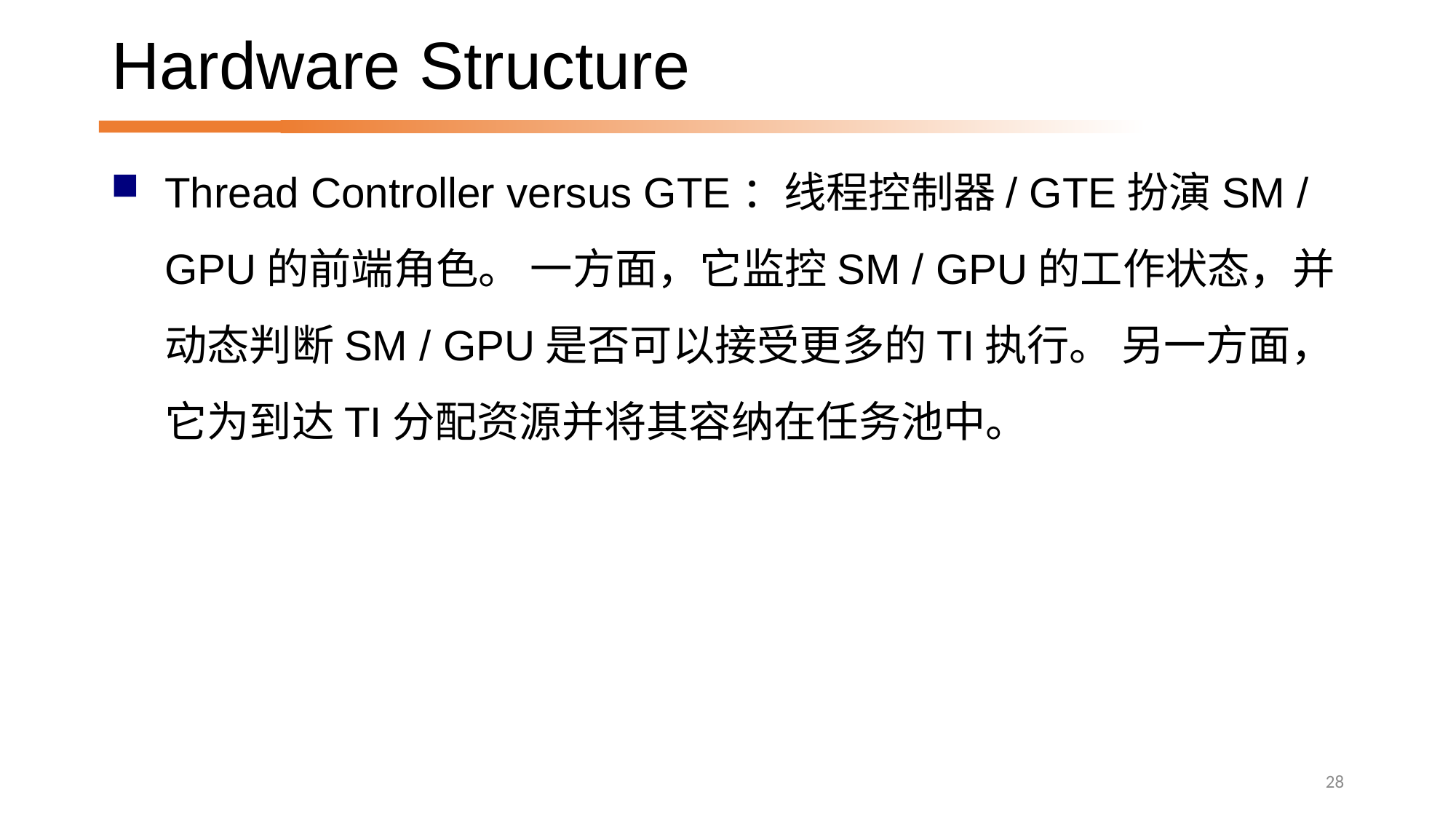

# Hardware Structure
Thread Controller versus GTE：线程控制器/ GTE扮演SM / GPU的前端角色。 一方面，它监控SM / GPU的工作状态，并动态判断SM / GPU是否可以接受更多的TI执行。 另一方面，它为到达TI分配资源并将其容纳在任务池中。
28